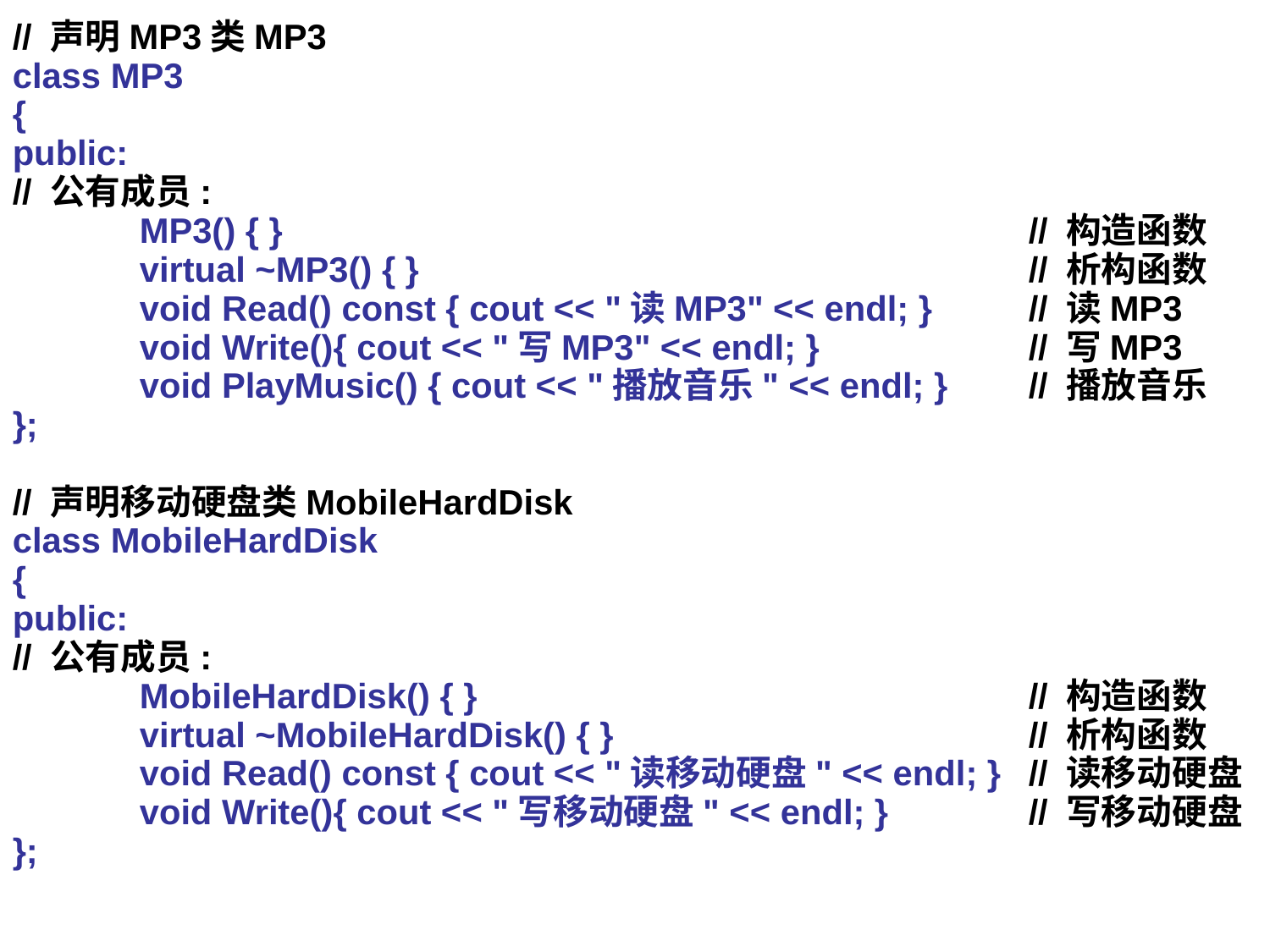

// 声明MP3类MP3
class MP3
{
public:
// 公有成员:
	MP3() { }						// 构造函数
	virtual ~MP3() { }					// 析构函数
	void Read() const { cout << "读MP3" << endl; }	// 读MP3
	void Write(){ cout << "写MP3" << endl; }		// 写MP3
	void PlayMusic() { cout << "播放音乐" << endl; }	// 播放音乐
};

// 声明移动硬盘类MobileHardDisk
class MobileHardDisk
{
public:
// 公有成员:
	MobileHardDisk() { }					// 构造函数
	virtual ~MobileHardDisk() { }				// 析构函数
	void Read() const { cout << "读移动硬盘" << endl; }	// 读移动硬盘
	void Write(){ cout << "写移动硬盘" << endl; }		// 写移动硬盘
};